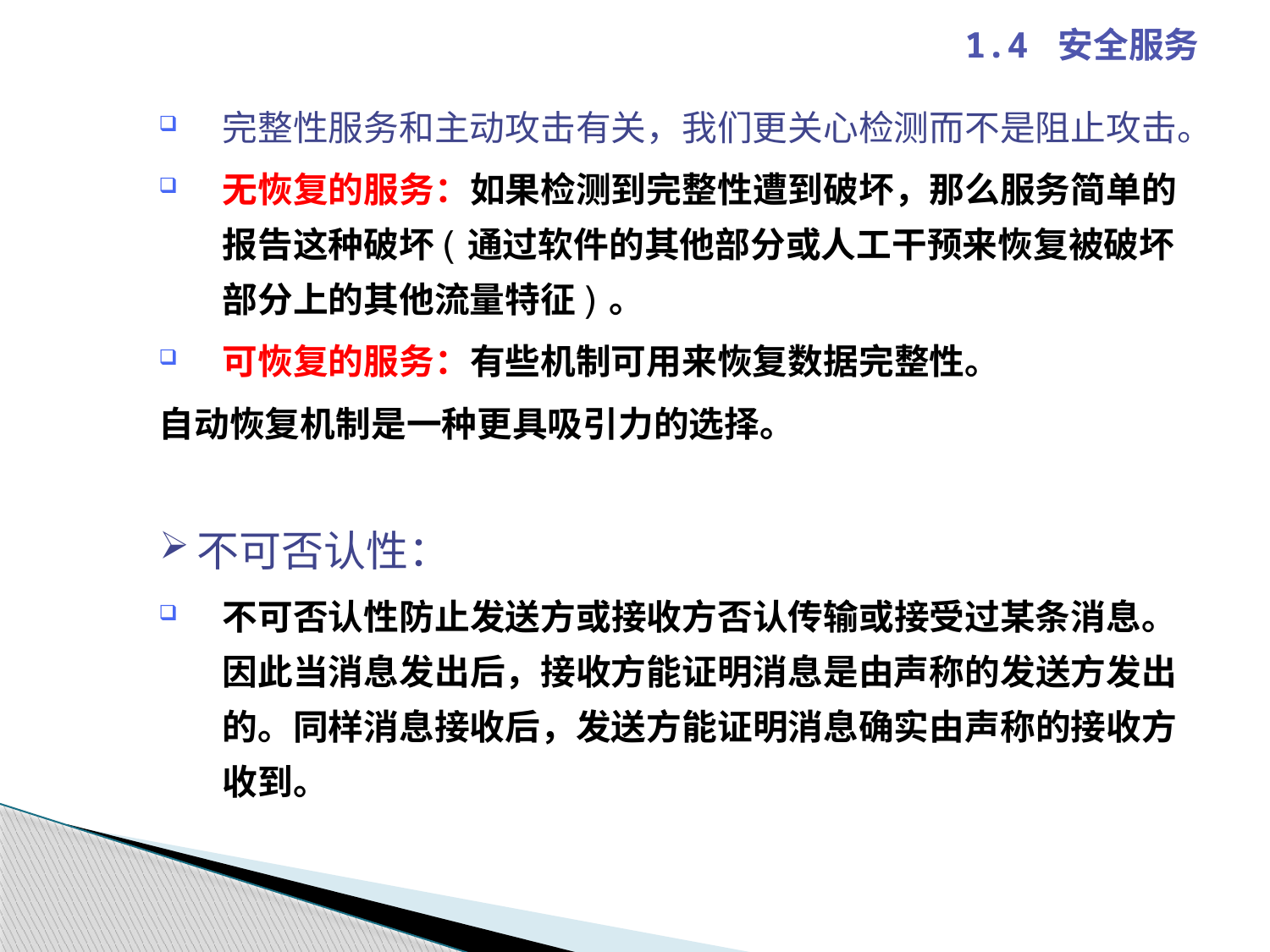

1.4 安全服务
完整性服务和主动攻击有关，我们更关心检测而不是阻止攻击。
无恢复的服务：如果检测到完整性遭到破坏，那么服务简单的报告这种破坏(通过软件的其他部分或人工干预来恢复被破坏部分上的其他流量特征)。
可恢复的服务：有些机制可用来恢复数据完整性。
自动恢复机制是一种更具吸引力的选择。

不可否认性：
不可否认性防止发送方或接收方否认传输或接受过某条消息。因此当消息发出后，接收方能证明消息是由声称的发送方发出的。同样消息接收后，发送方能证明消息确实由声称的接收方收到。